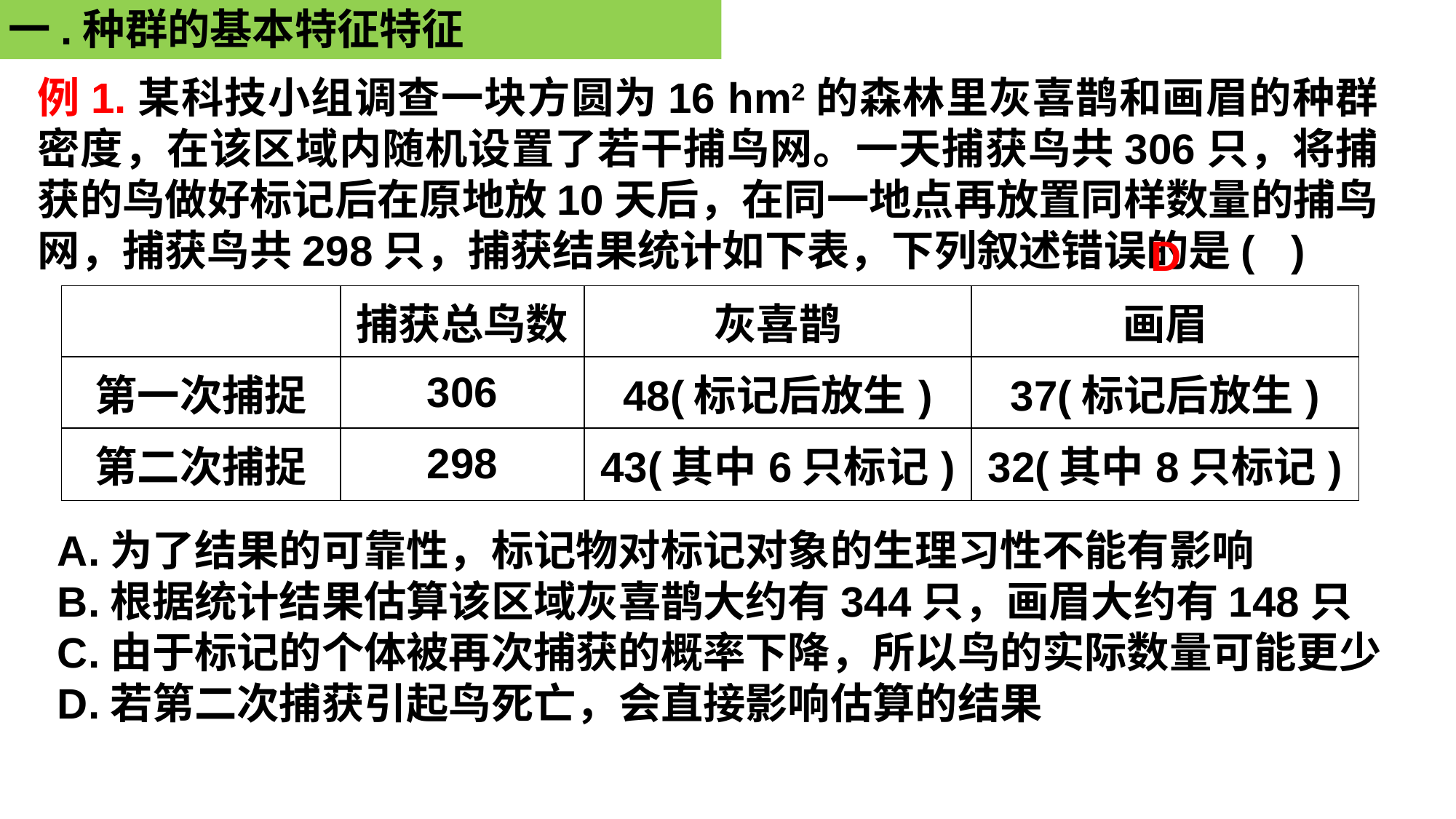

一.种群的基本特征特征
例1.某科技小组调查一块方圆为16 hm2的森林里灰喜鹊和画眉的种群密度，在该区域内随机设置了若干捕鸟网。一天捕获鸟共306只，将捕获的鸟做好标记后在原地放10天后，在同一地点再放置同样数量的捕鸟网，捕获鸟共298只，捕获结果统计如下表，下列叙述错误的是(   )
D
|  | 捕获总鸟数 | 灰喜鹊 | 画眉 |
| --- | --- | --- | --- |
| 第一次捕捉 | 306 | 48(标记后放生) | 37(标记后放生) |
| 第二次捕捉 | 298 | 43(其中6只标记) | 32(其中8只标记) |
A.为了结果的可靠性，标记物对标记对象的生理习性不能有影响
B.根据统计结果估算该区域灰喜鹊大约有344只，画眉大约有148只
C.由于标记的个体被再次捕获的概率下降，所以鸟的实际数量可能更少
D.若第二次捕获引起鸟死亡，会直接影响估算的结果